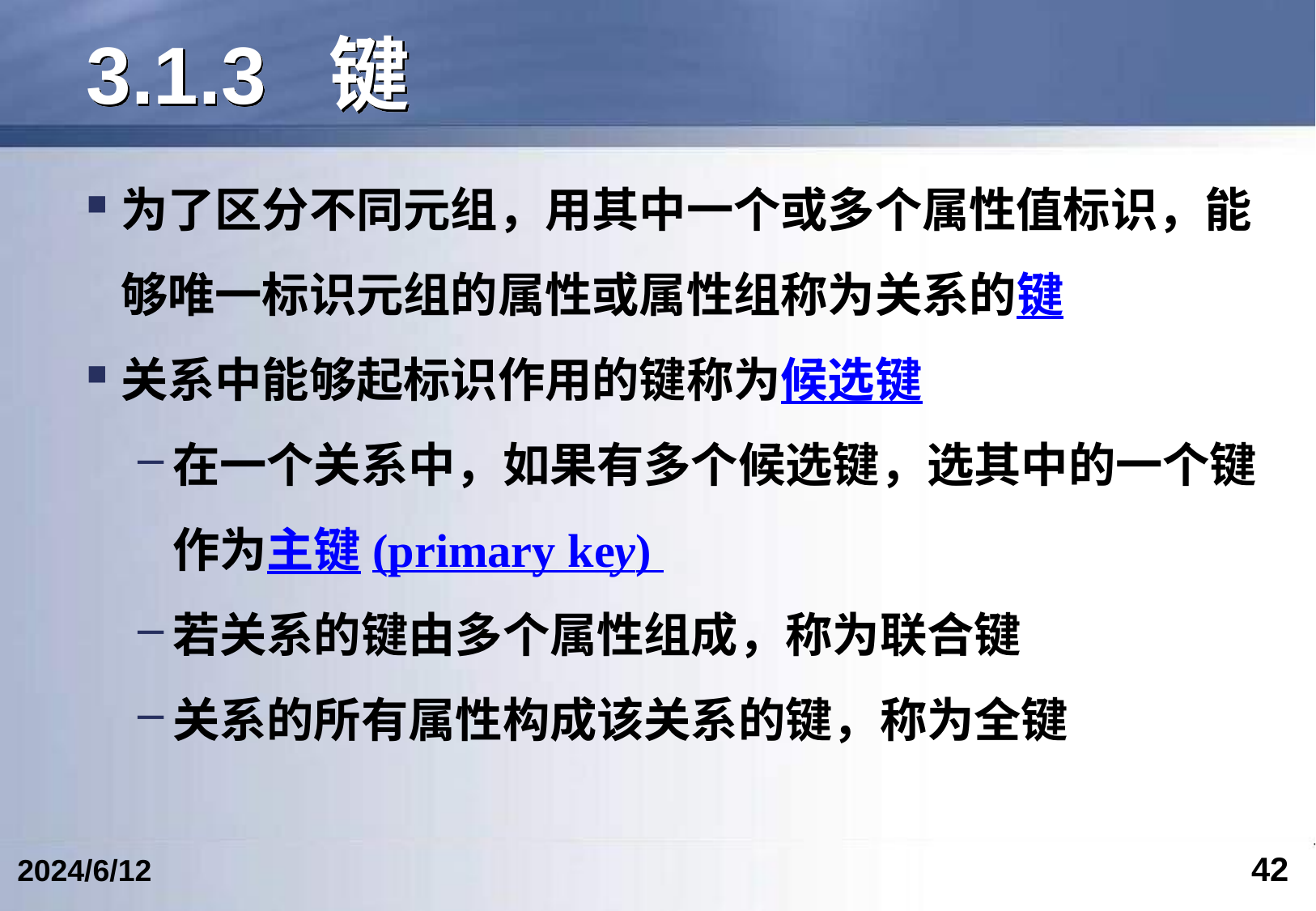

# 3.1.3	键
为了区分不同元组，用其中一个或多个属性值标识，能够唯一标识元组的属性或属性组称为关系的键
关系中能够起标识作用的键称为候选键
在一个关系中，如果有多个候选键，选其中的一个键作为主键(primary key)
若关系的键由多个属性组成，称为联合键
关系的所有属性构成该关系的键，称为全键
42
2024/6/12